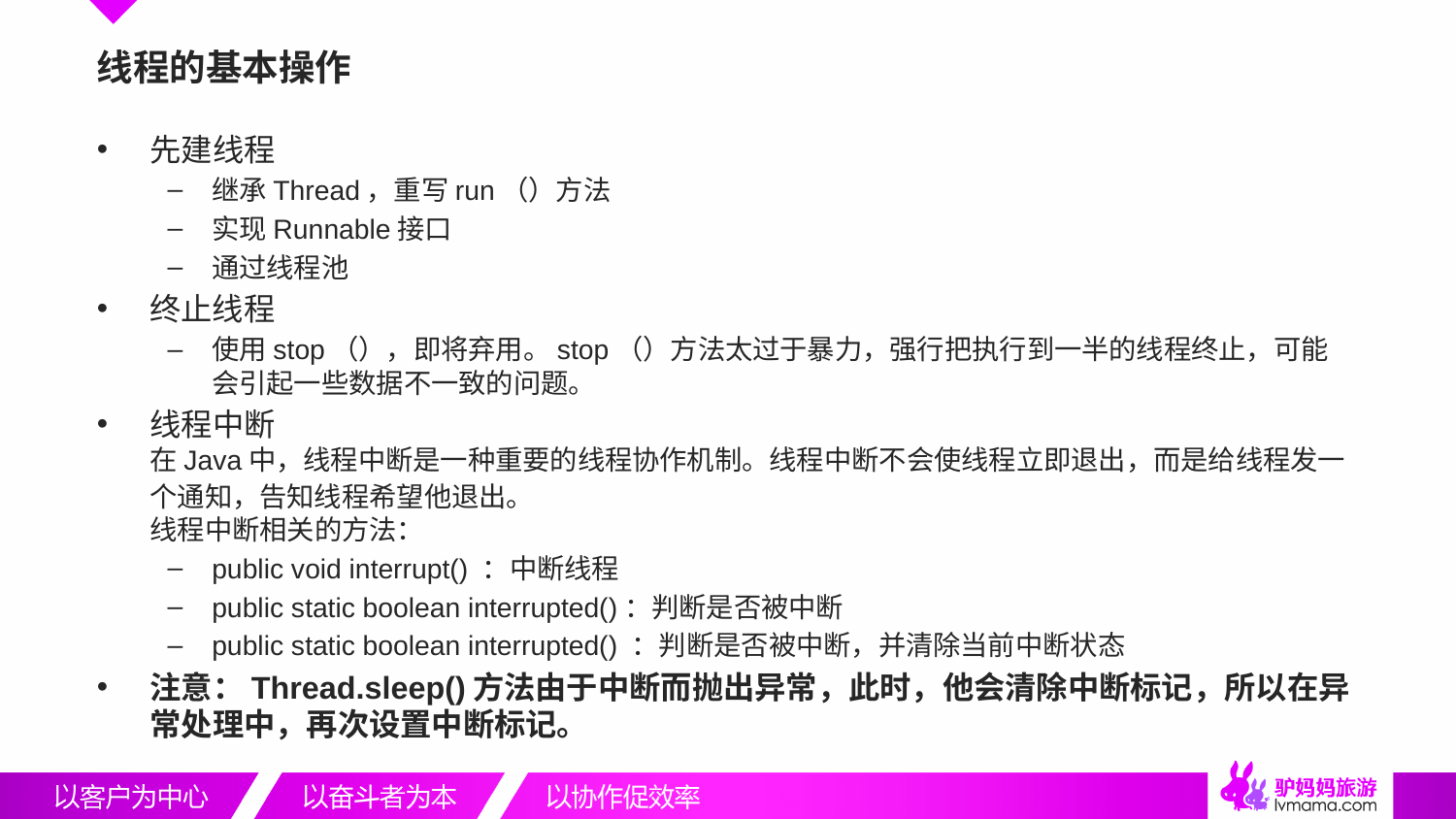

# 线程的基本操作
先建线程
继承Thread，重写run（）方法
实现Runnable接口
通过线程池
终止线程
使用stop（），即将弃用。stop（）方法太过于暴力，强行把执行到一半的线程终止，可能会引起一些数据不一致的问题。
线程中断 
在Java中，线程中断是一种重要的线程协作机制。线程中断不会使线程立即退出，而是给线程发一个通知，告知线程希望他退出。 
线程中断相关的方法：
public void interrupt() ：中断线程
public static boolean interrupted()：判断是否被中断
public static boolean interrupted() ：判断是否被中断，并清除当前中断状态
注意：Thread.sleep()方法由于中断而抛出异常，此时，他会清除中断标记，所以在异常处理中，再次设置中断标记。